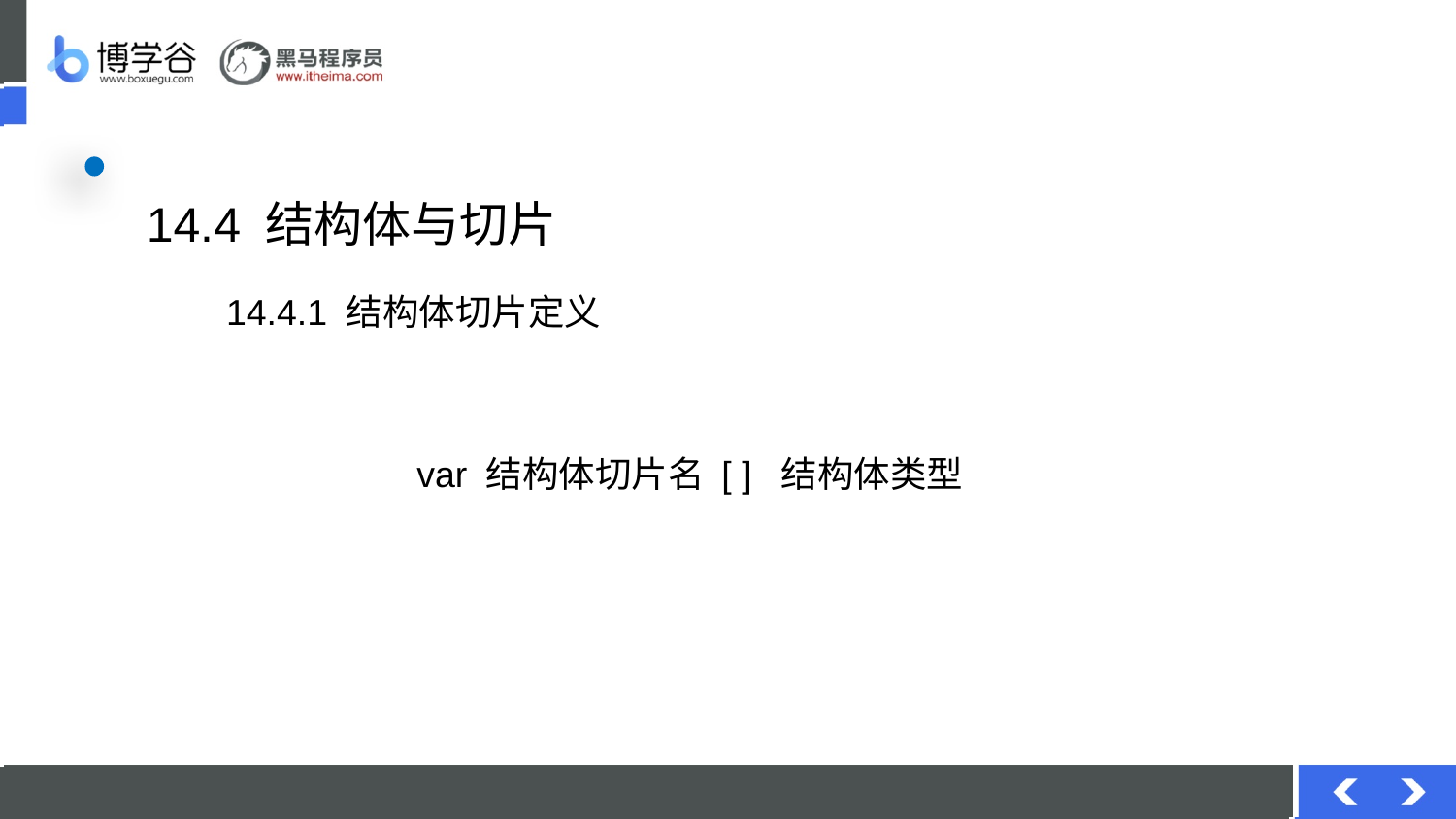

# 14.4 结构体与切片
14.4.1 结构体切片定义
var 结构体切片名 [ ]  结构体类型